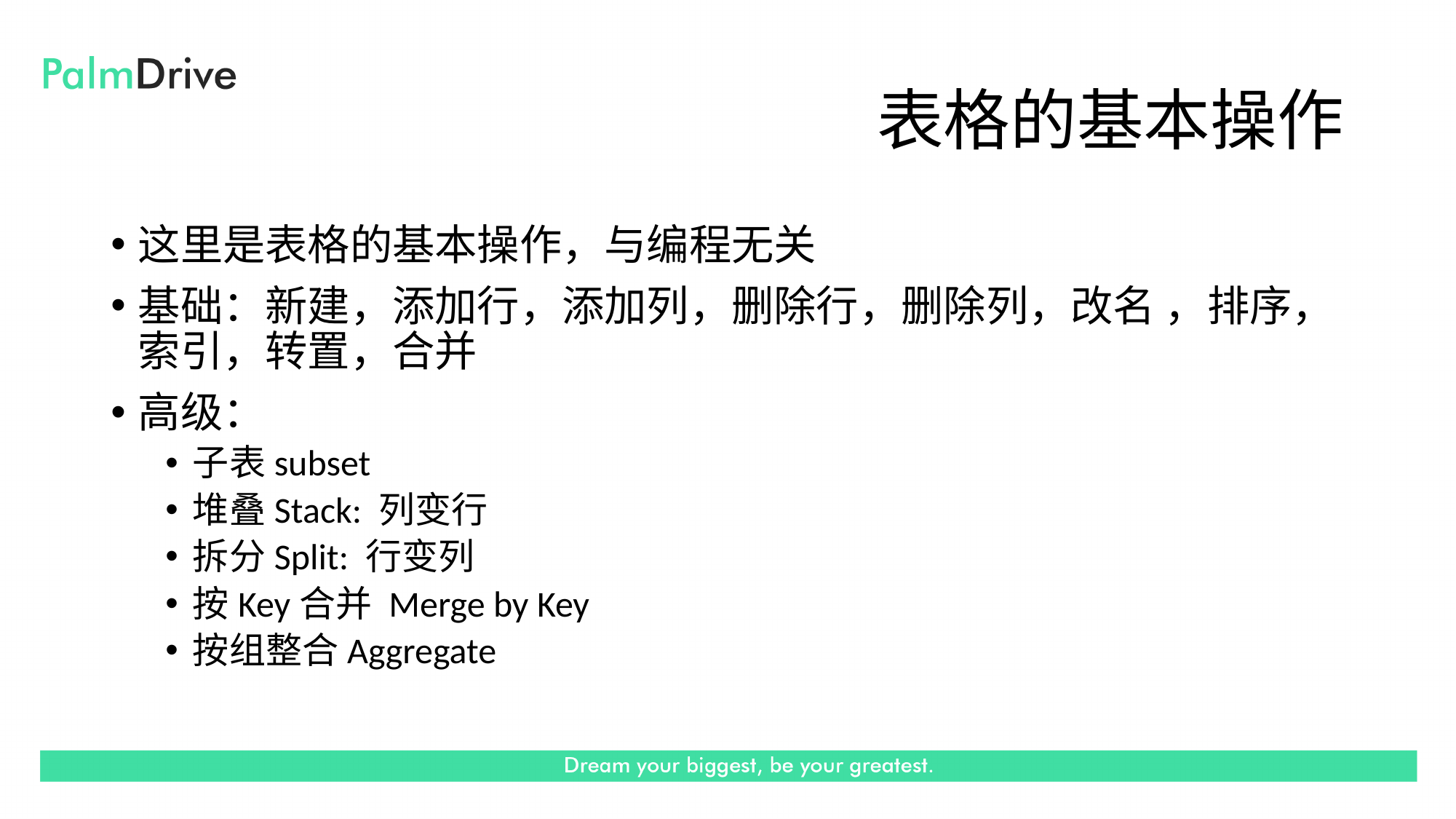

# 表格的基本操作
这里是表格的基本操作，与编程无关
基础：新建，添加行，添加列，删除行，删除列，改名 ，排序，索引，转置，合并
高级：
子表subset
堆叠Stack: 列变行
拆分Split: 行变列
按Key合并 Merge by Key
按组整合Aggregate